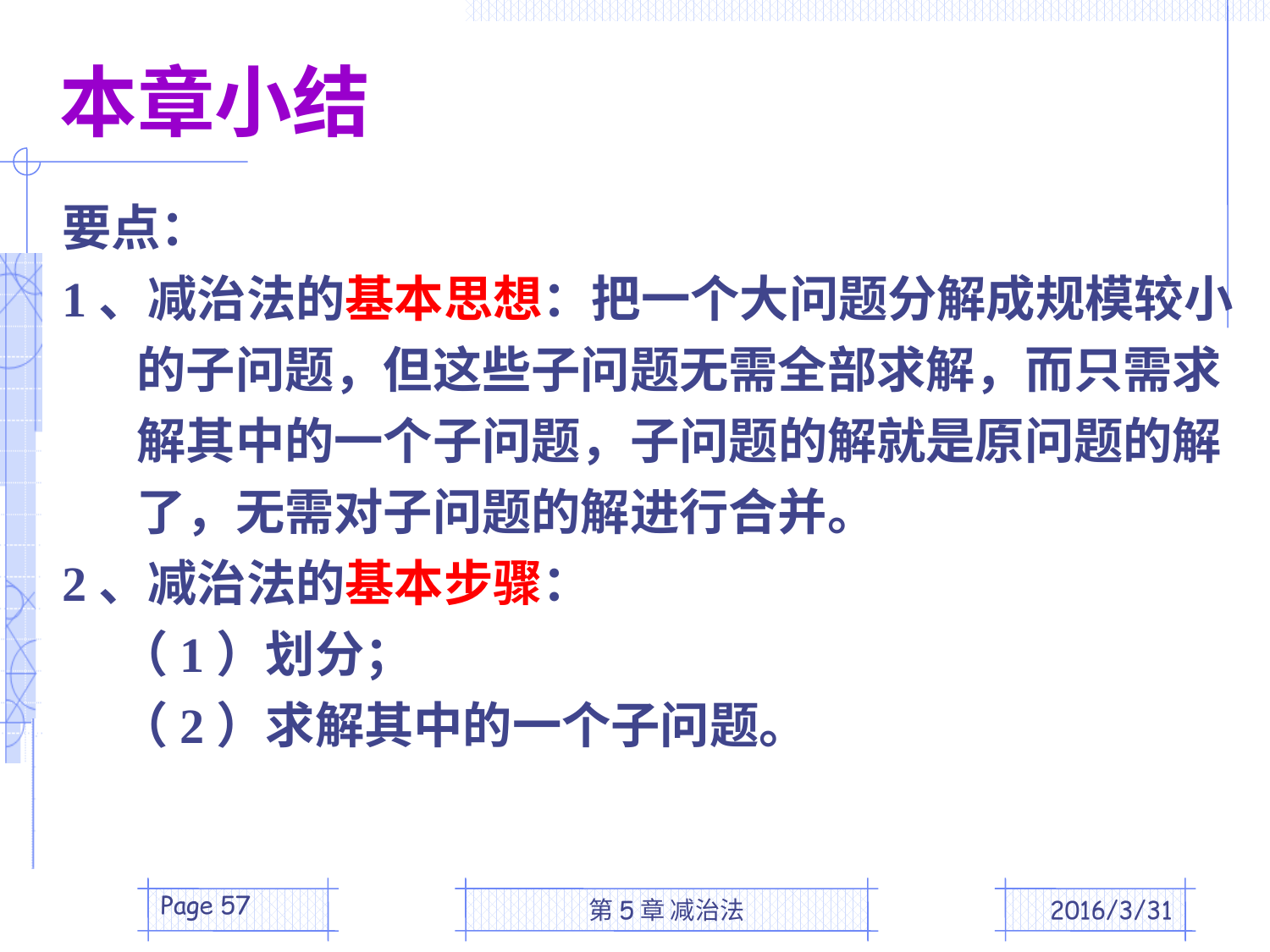

本章小结
要点：
1、减治法的基本思想：把一个大问题分解成规模较小的子问题，但这些子问题无需全部求解，而只需求解其中的一个子问题，子问题的解就是原问题的解了，无需对子问题的解进行合并。
2、减治法的基本步骤：
    （1）划分；
    （2）求解其中的一个子问题。
Page 57
第5章 减治法
2016/3/31